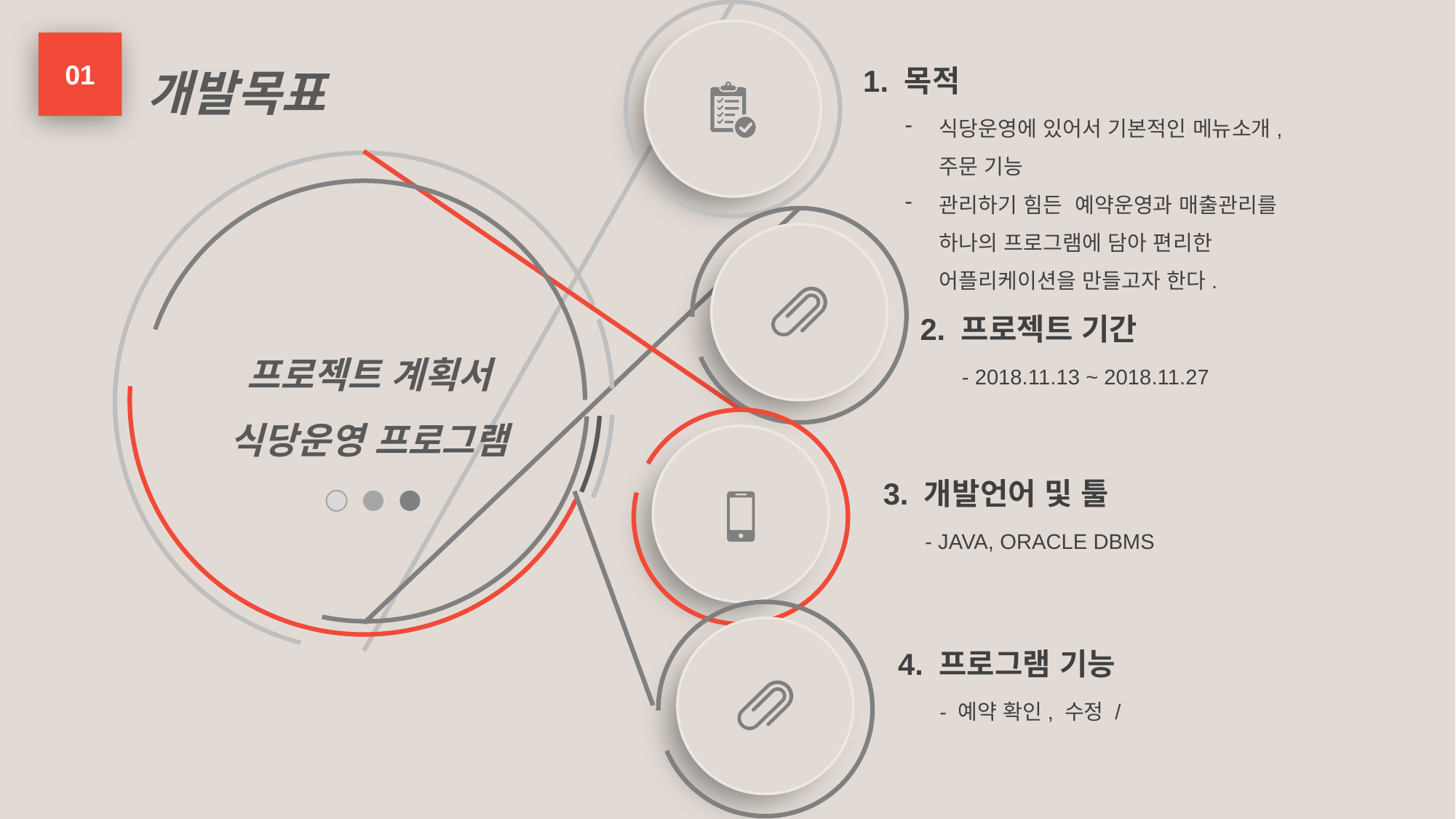

개발목표
01
1. 목적
식당운영에 있어서 기본적인 메뉴소개, 주문 기능
관리하기 힘든  예약운영과 매출관리를 하나의 프로그램에 담아 편리한 어플리케이션을 만들고자 한다.

2. 프로젝트 기간
- 2018.11.13 ~ 2018.11.27
프로젝트 계획서
식당운영 프로그램

3. 개발언어 및 툴
- JAVA, ORACLE DBMS

4. 프로그램 기능
- 예약 확인, 수정 /